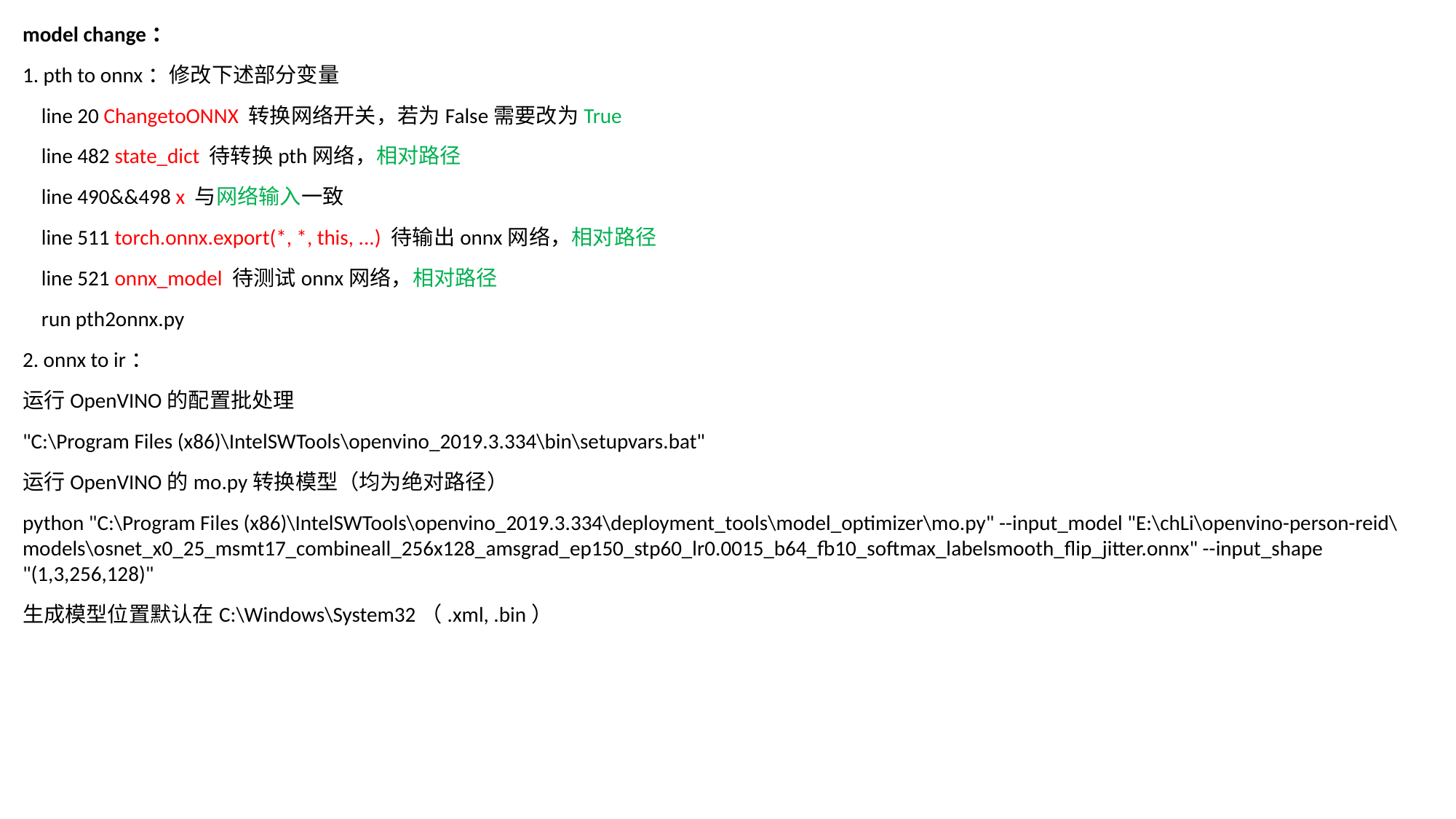

model change：
1. pth to onnx：修改下述部分变量
    line 20 ChangetoONNX 转换网络开关，若为False需要改为True
    line 482 state_dict 待转换pth网络，相对路径
    line 490&&498 x 与网络输入一致
    line 511 torch.onnx.export(*, *, this, ...) 待输出onnx网络，相对路径
    line 521 onnx_model 待测试onnx网络，相对路径
    run pth2onnx.py
2. onnx to ir：
运行OpenVINO的配置批处理
"C:\Program Files (x86)\IntelSWTools\openvino_2019.3.334\bin\setupvars.bat"
运行OpenVINO的mo.py转换模型（均为绝对路径）
python "C:\Program Files (x86)\IntelSWTools\openvino_2019.3.334\deployment_tools\model_optimizer\mo.py" --input_model "E:\chLi\openvino-person-reid\models\osnet_x0_25_msmt17_combineall_256x128_amsgrad_ep150_stp60_lr0.0015_b64_fb10_softmax_labelsmooth_flip_jitter.onnx" --input_shape "(1,3,256,128)"
生成模型位置默认在C:\Windows\System32（.xml, .bin）